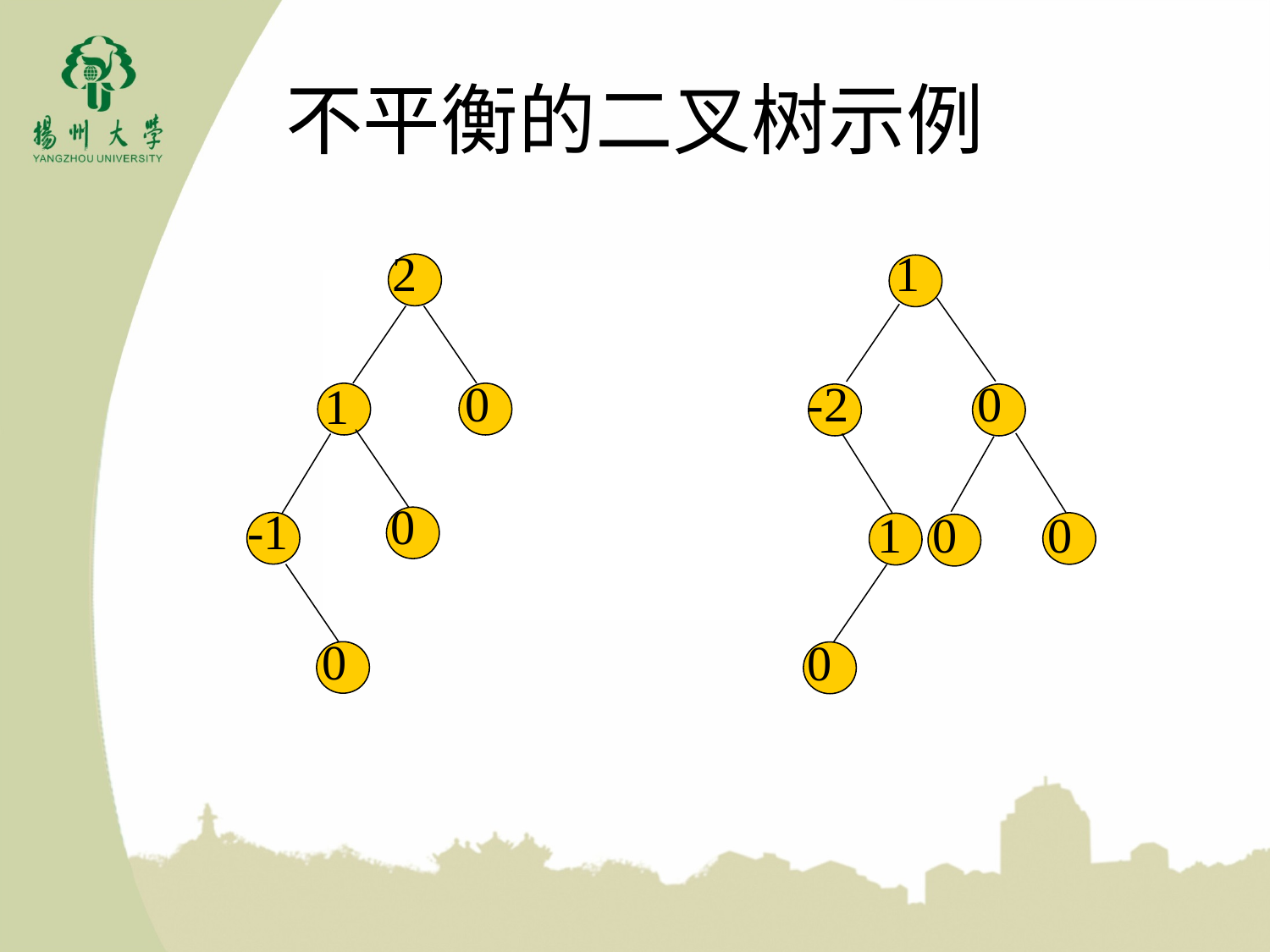

# 不平衡的二叉树示例
2

0
1

0
-1

0

1

-2
0

1
0
0

0

34